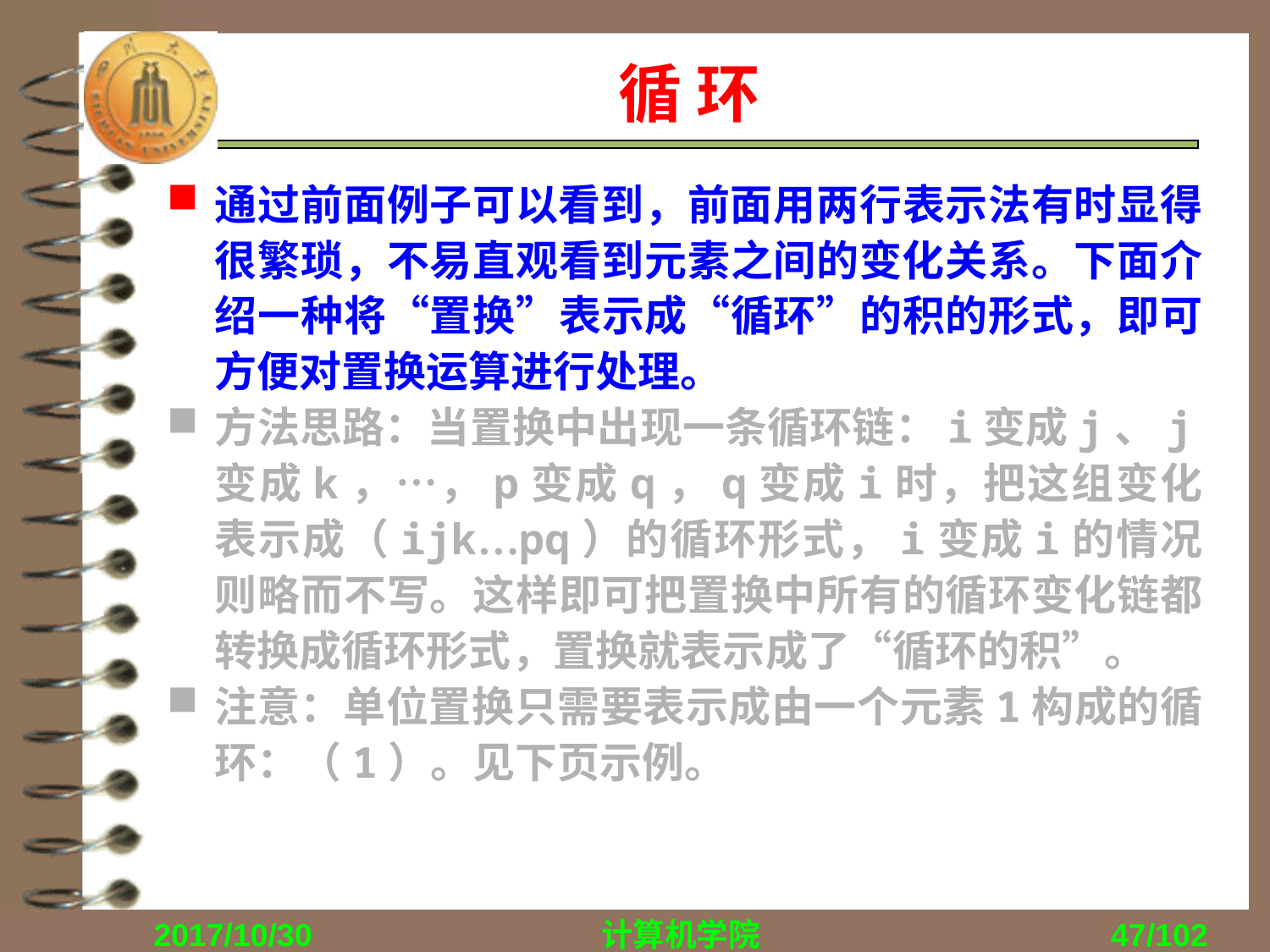

# 循 环
通过前面例子可以看到，前面用两行表示法有时显得很繁琐，不易直观看到元素之间的变化关系。下面介绍一种将“置换”表示成“循环”的积的形式，即可方便对置换运算进行处理。
方法思路：当置换中出现一条循环链：i变成j、j变成k，…，p变成q，q变成i时，把这组变化表示成（ijk…pq）的循环形式，i变成i的情况则略而不写。这样即可把置换中所有的循环变化链都转换成循环形式，置换就表示成了“循环的积”。
注意：单位置换只需要表示成由一个元素1构成的循环：（1）。见下页示例。
2017/10/30
计算机学院
47/102